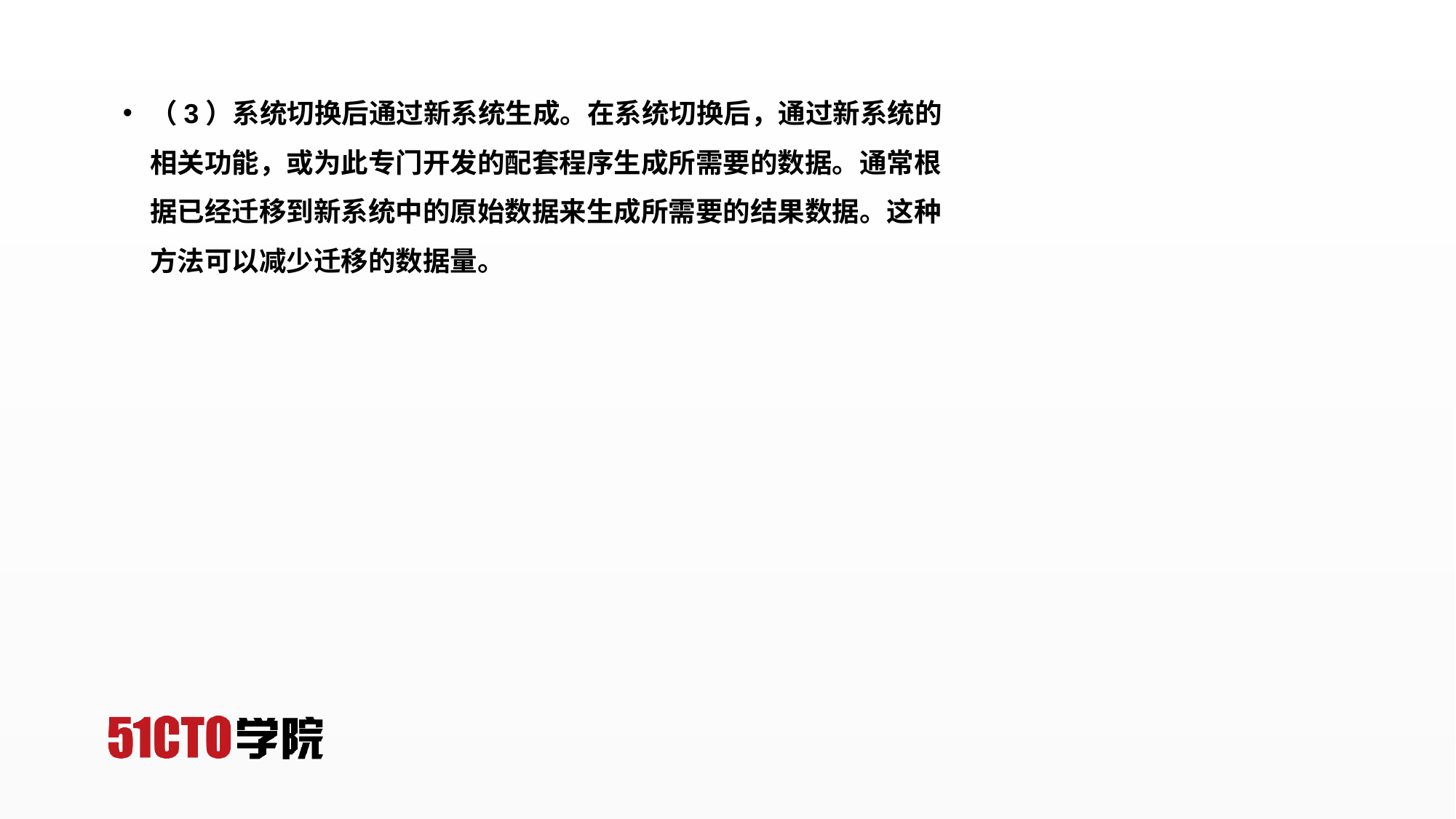

（3）系统切换后通过新系统生成。在系统切换后，通过新系统的相关功能，或为此专门开发的配套程序生成所需要的数据。通常根据已经迁移到新系统中的原始数据来生成所需要的结果数据。这种方法可以减少迁移的数据量。